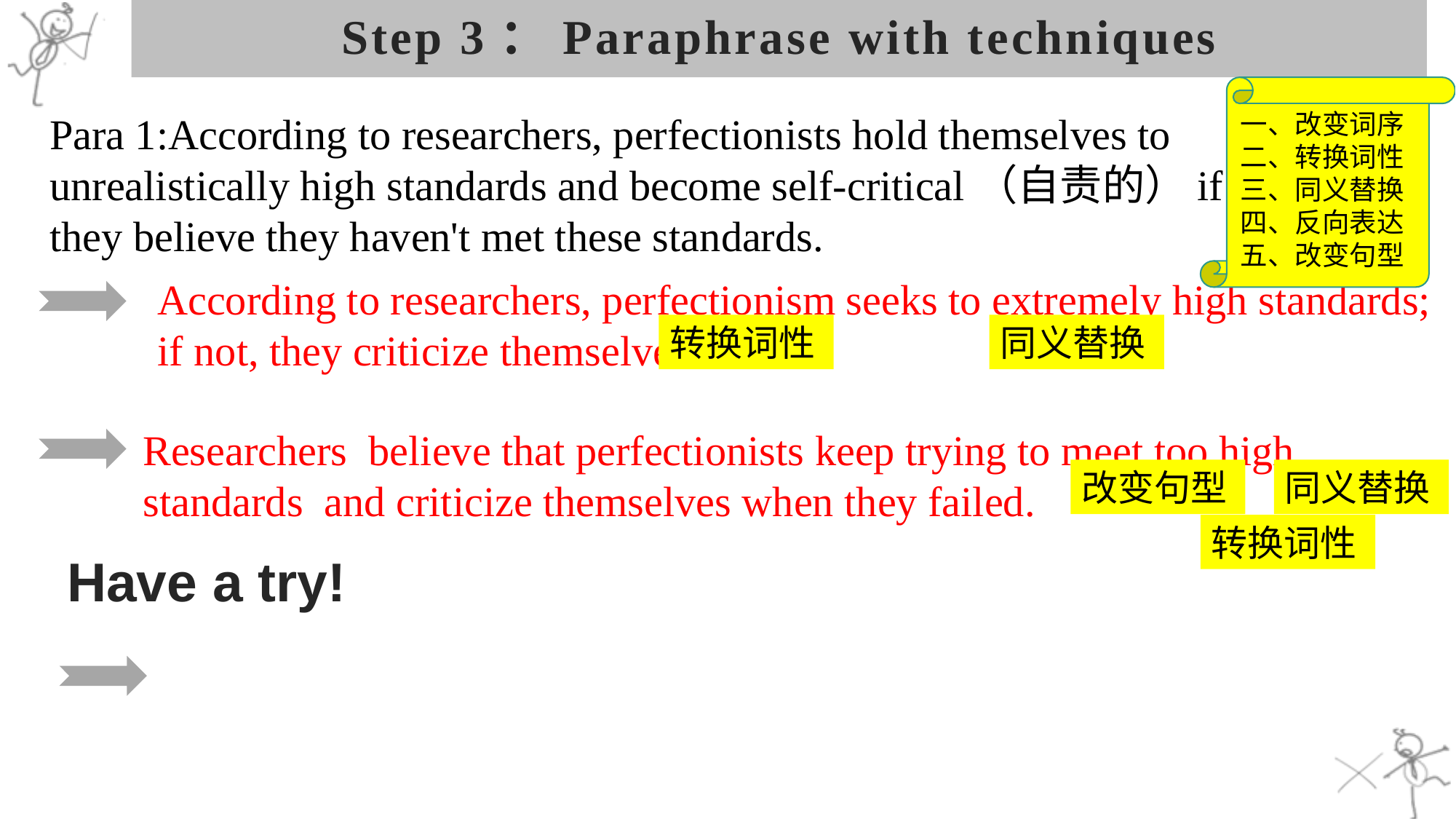

# Step 3：Paraphrase with techniques

一、改变词序
二、转换词性
三、同义替换
四、反向表达
五、改变句型
Para 1:According to researchers, perfectionists hold themselves to unrealistically high standards and become self-critical（自责的）if they believe they haven't met these standards.
According to researchers, perfectionism seeks to extremely high standards; if not, they criticize themselves.

转换词性
同义替换
Researchers  believe that perfectionists keep trying to meet too high
standards  and criticize themselves when they failed.

改变句型
同义替换
转换词性
Have a try!